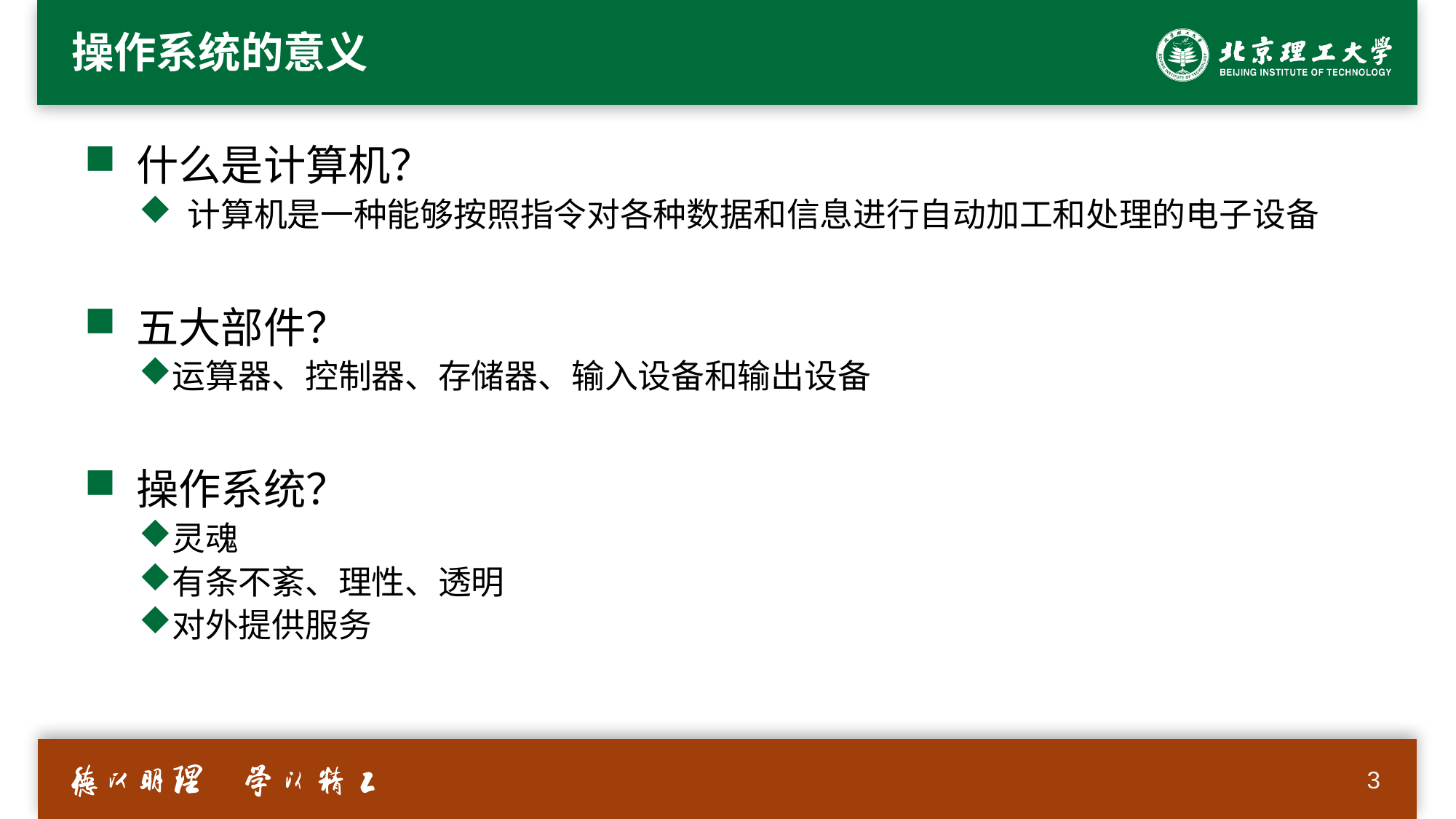

# 操作系统的意义
 什么是计算机？
 计算机是一种能够按照指令对各种数据和信息进行自动加工和处理的电子设备

 五大部件？
运算器、控制器、存储器、输入设备和输出设备

 操作系统？
灵魂
有条不紊、理性、透明
对外提供服务